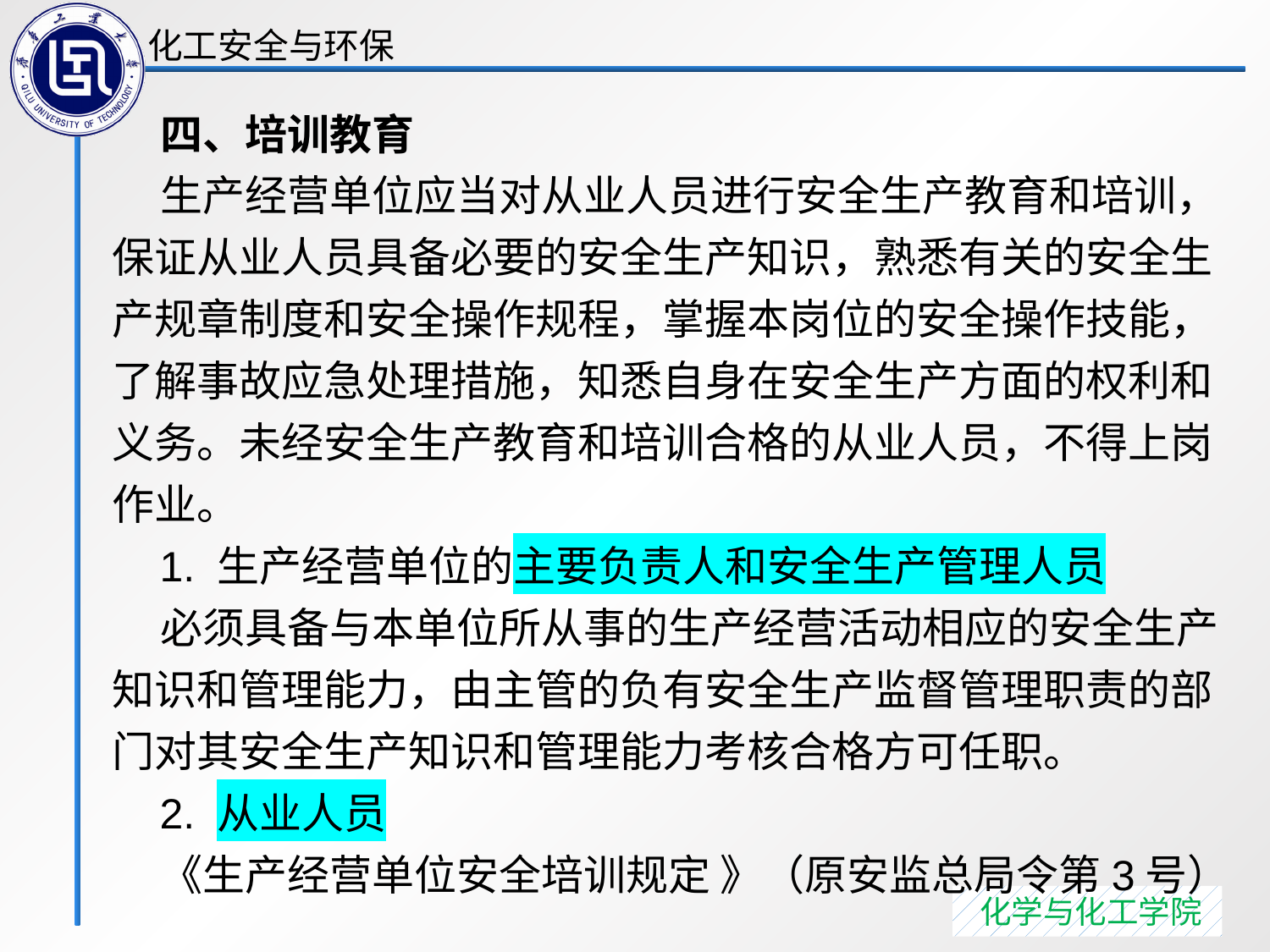

四、培训教育
    生产经营单位应当对从业人员进行安全生产教育和培训，保证从业人员具备必要的安全生产知识，熟悉有关的安全生产规章制度和安全操作规程，掌握本岗位的安全操作技能，了解事故应急处理措施，知悉自身在安全生产方面的权利和义务。未经安全生产教育和培训合格的从业人员，不得上岗作业。
    1. 生产经营单位的主要负责人和安全生产管理人员
    必须具备与本单位所从事的生产经营活动相应的安全生产知识和管理能力，由主管的负有安全生产监督管理职责的部门对其安全生产知识和管理能力考核合格方可任职。
    2. 从业人员
    《生产经营单位安全培训规定 》（原安监总局令第3号）